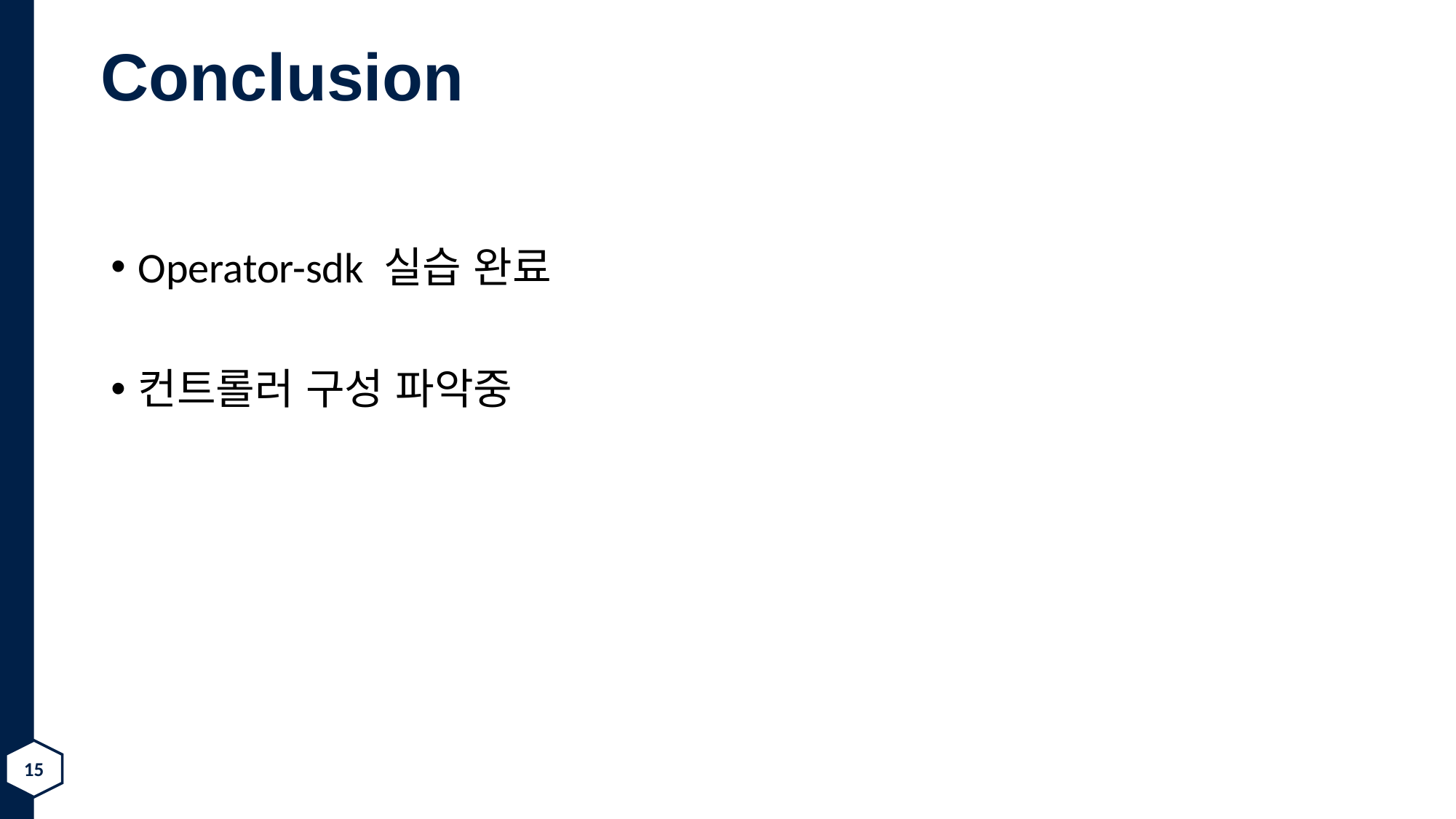

# Conclusion
Operator-sdk 실습 완료

컨트롤러 구성 파악중